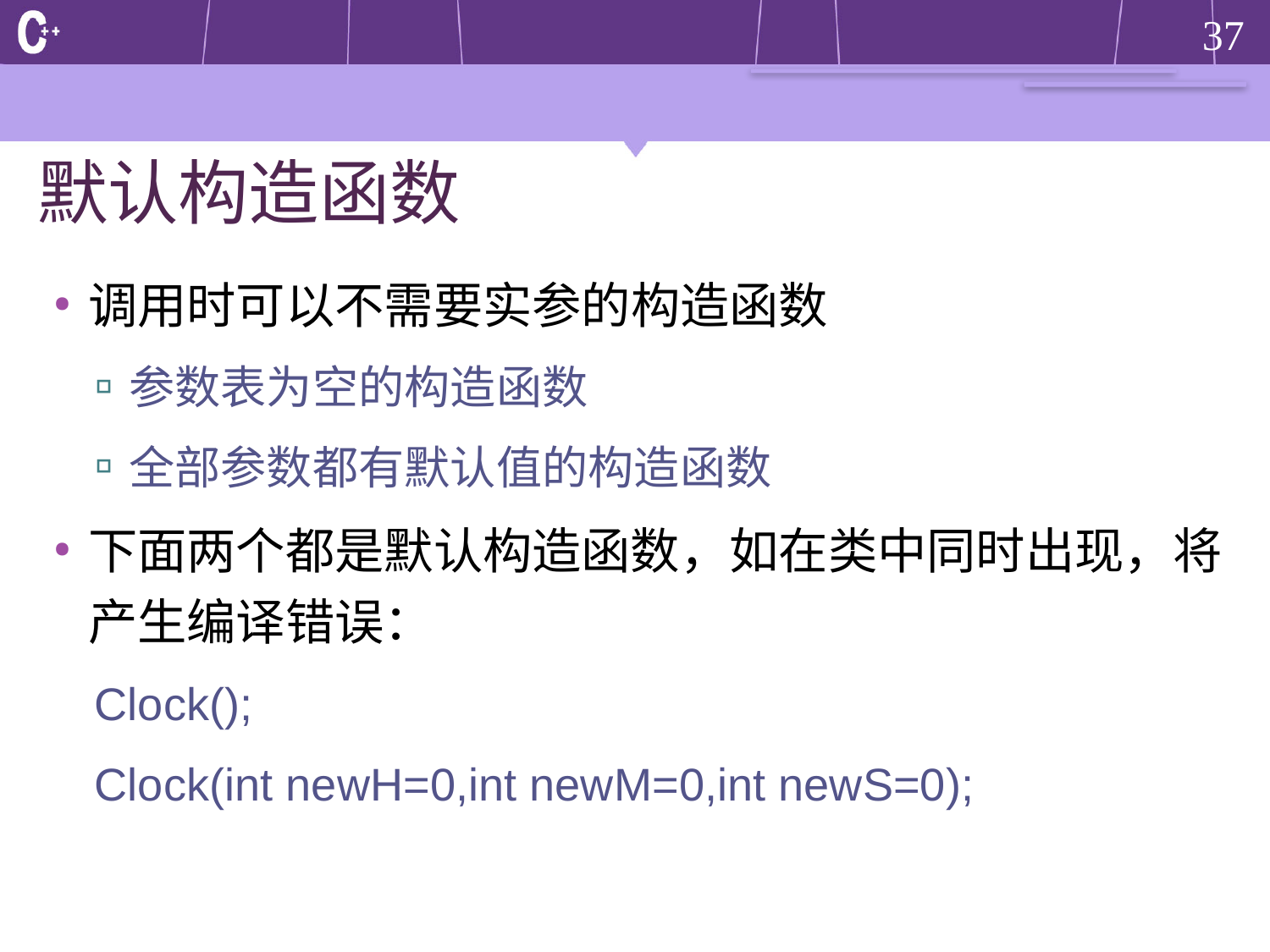

# 默认构造函数
调用时可以不需要实参的构造函数
参数表为空的构造函数
全部参数都有默认值的构造函数
下面两个都是默认构造函数，如在类中同时出现，将产生编译错误：
Clock();
Clock(int newH=0,int newM=0,int newS=0);